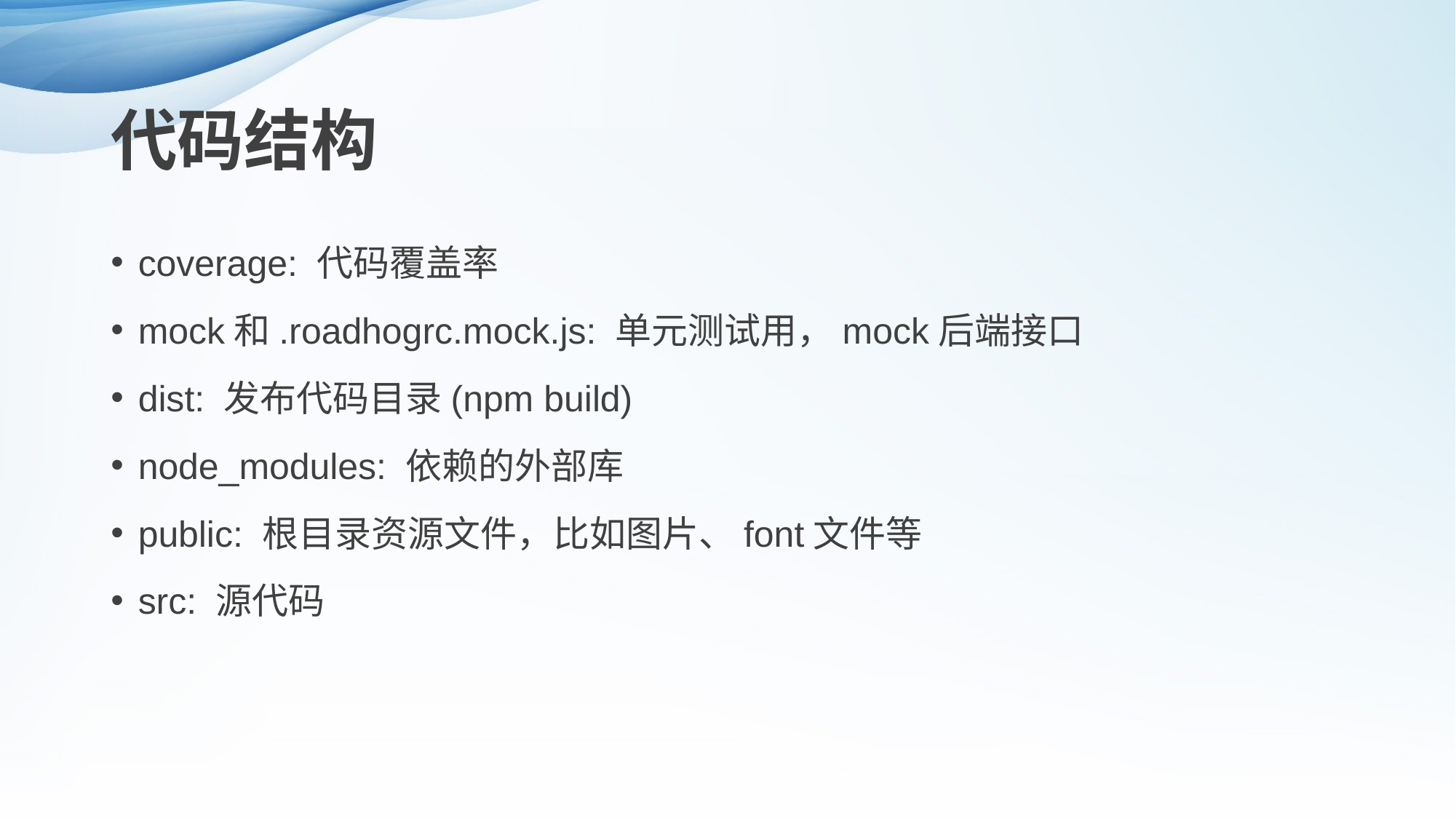

# 代码结构
coverage: 代码覆盖率
mock和.roadhogrc.mock.js: 单元测试用，mock后端接口
dist: 发布代码目录(npm build)
node_modules: 依赖的外部库
public: 根目录资源文件，比如图片、font文件等
src: 源代码